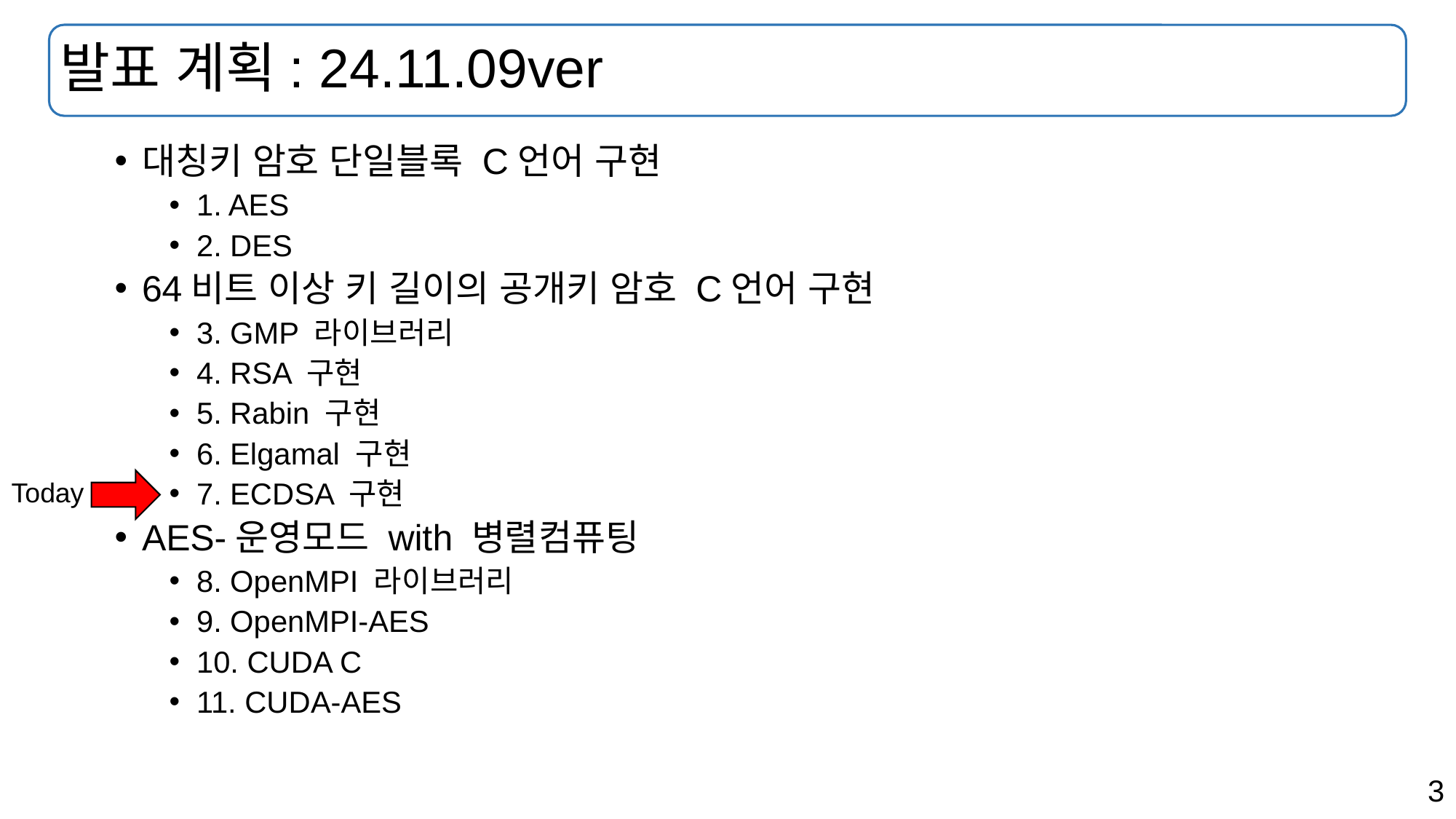

# 발표 계획: 24.11.09ver
대칭키 암호 단일블록 C언어 구현
1. AES
2. DES
64비트 이상 키 길이의 공개키 암호 C언어 구현
3. GMP 라이브러리
4. RSA 구현
5. Rabin 구현
6. Elgamal 구현
7. ECDSA 구현
AES-운영모드 with 병렬컴퓨팅
8. OpenMPI 라이브러리
9. OpenMPI-AES
10. CUDA C
11. CUDA-AES

Today